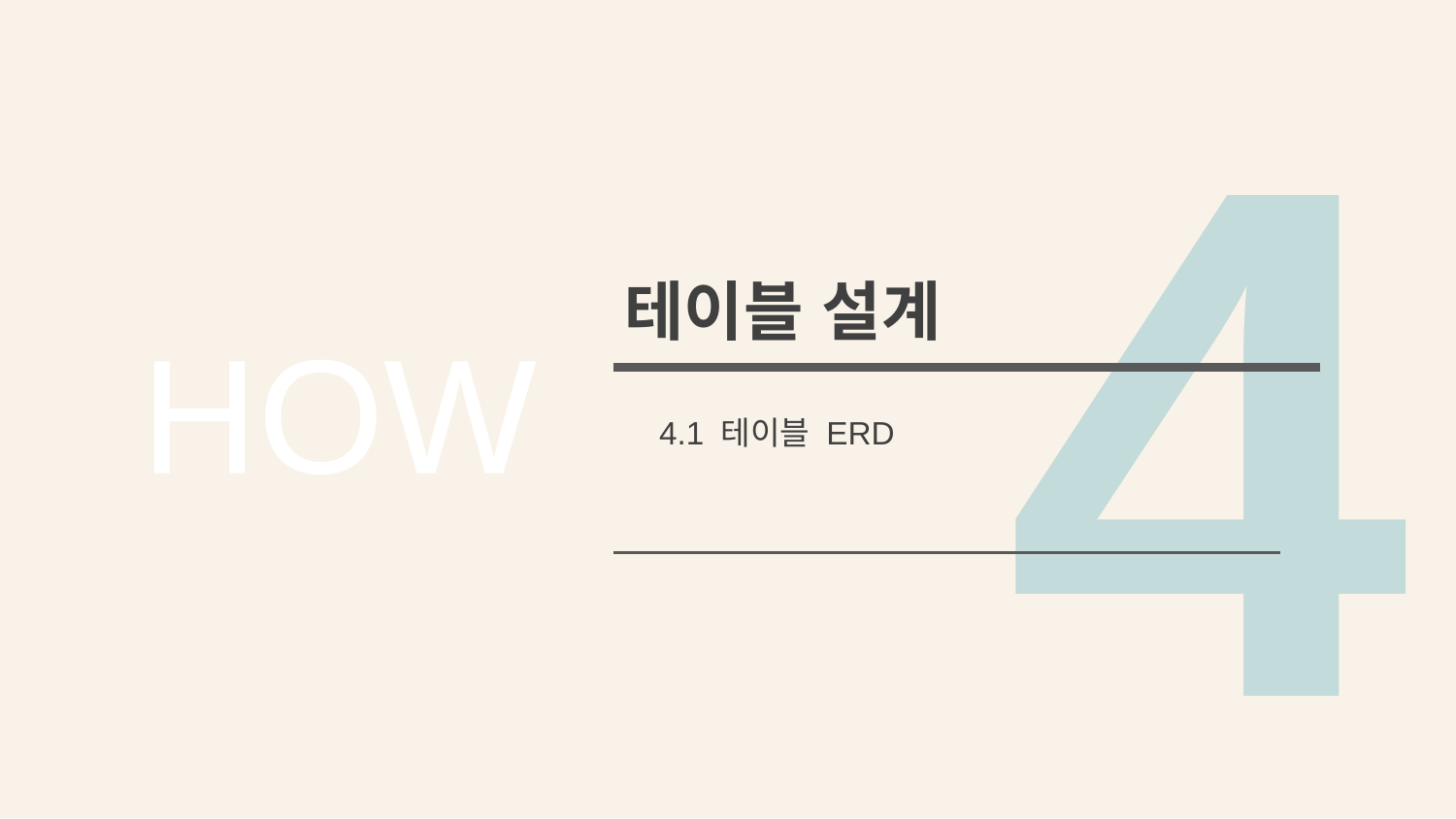

4
테이블 설계
HOW
4.1 테이블 ERD